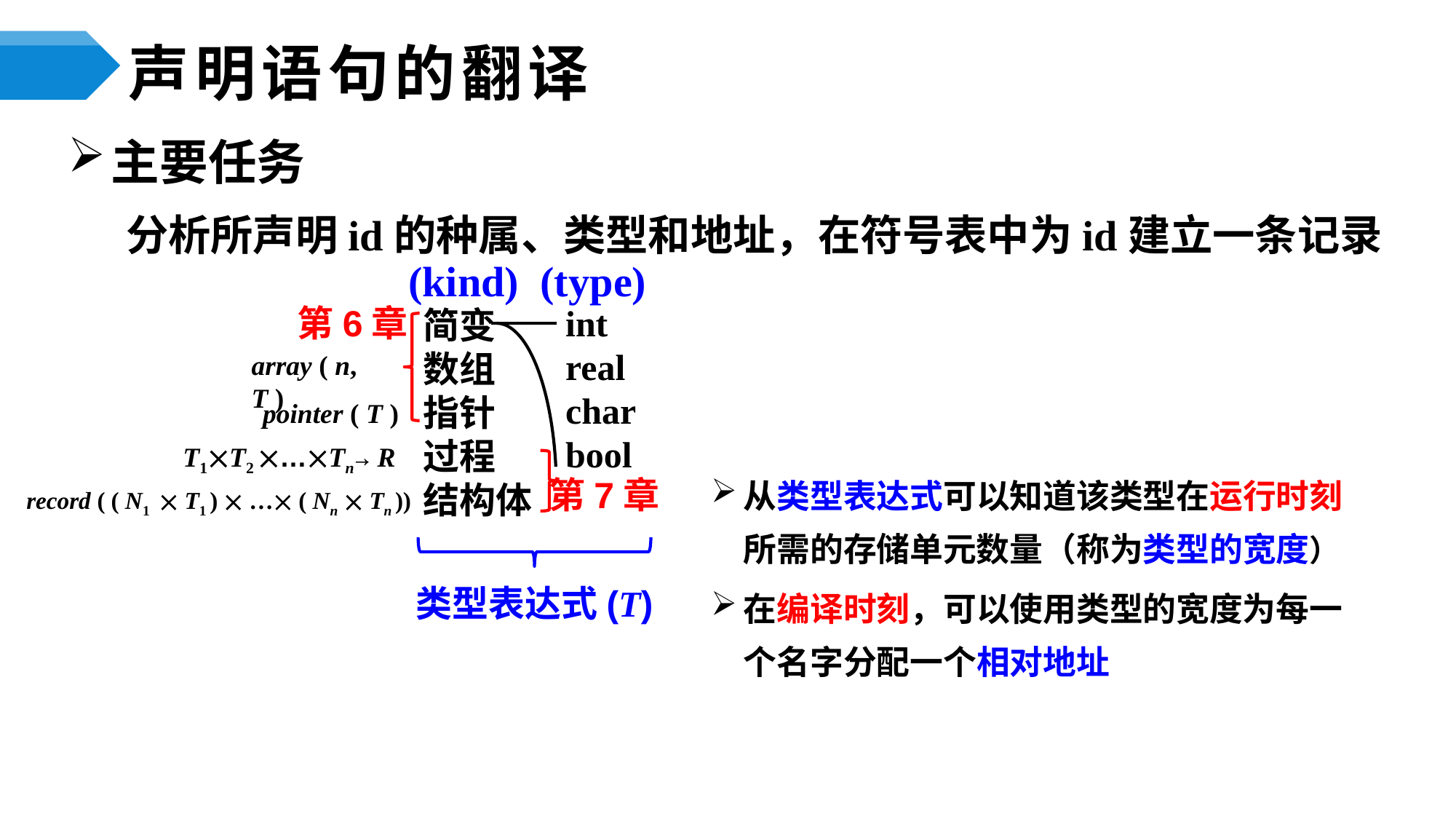

# 声明语句的翻译
主要任务
     分析所声明id的种属、类型和地址，在符号表中为id建立一条记录
(kind)  (type)
第6章

int
real
char
bool
简变
数组
指针
过程
结构体

array ( n, T )
pointer ( T )
T1×T2 ×…×Tn→ R

第7章
从类型表达式可以知道该类型在运行时刻所需的存储单元数量（称为类型的宽度）
在编译时刻，可以使用类型的宽度为每一个名字分配一个相对地址
record ( ( N1  × T1 ) × …× ( Nn × Tn ))
类型表达式(T)